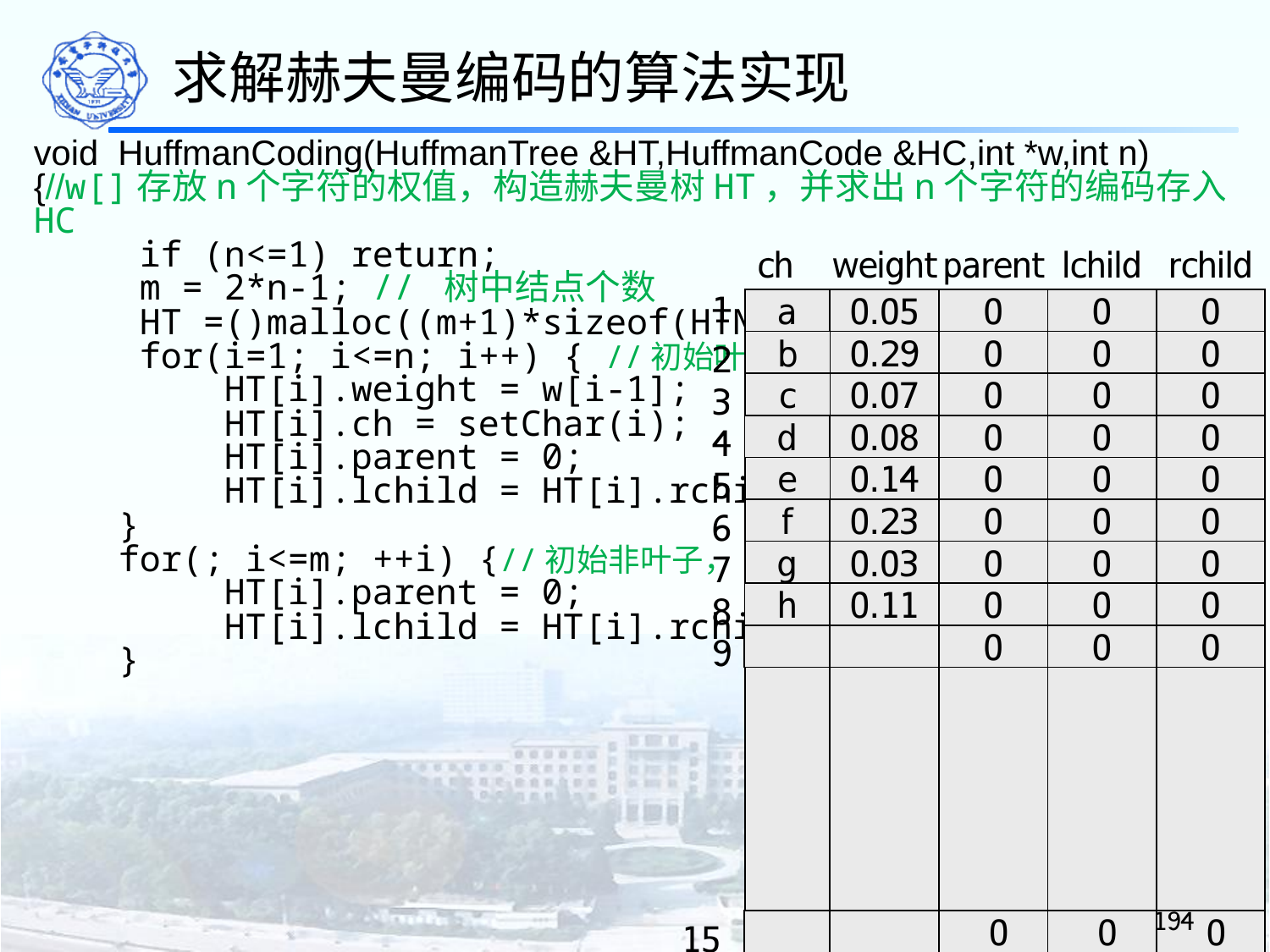

求解赫夫曼编码的算法实现
void  HuffmanCoding(HuffmanTree &HT,HuffmanCode &HC,int *w,int n)
{//w[]存放n个字符的权值，构造赫夫曼树HT，并求出n个字符的编码存入HC
     if (n<=1) return;
     m = 2*n-1; // 树中结点个数
     HT =()malloc((m+1)*sizeof(HTNode));
     for(i=1; i<=n; i++) { //初始叶子，从1号存储
         HT[i].weight = w[i-1];
         HT[i].ch = setChar(i);
         HT[i].parent = 0;
         HT[i].lchild = HT[i].rchild = 0;
    }
    for(; i<=m; ++i) {//初始非叶子，m=2*n-1
         HT[i].parent = 0;
         HT[i].lchild = HT[i].rchild = 0;
    }
ch
weight
parent
lchild
rchild
1
a
0.05
0
0
0
2
b
0.29
0
0
0
3
c
0.07
0
0
0
4
d
0.08
0
0
0
5
e
0.14
0
0
0
6
f
0.23
0
0
0
7
g
0.03
0
0
0
8
h
0.11
0
0
0
9

0

0

0

 0
 0
 0
15
194